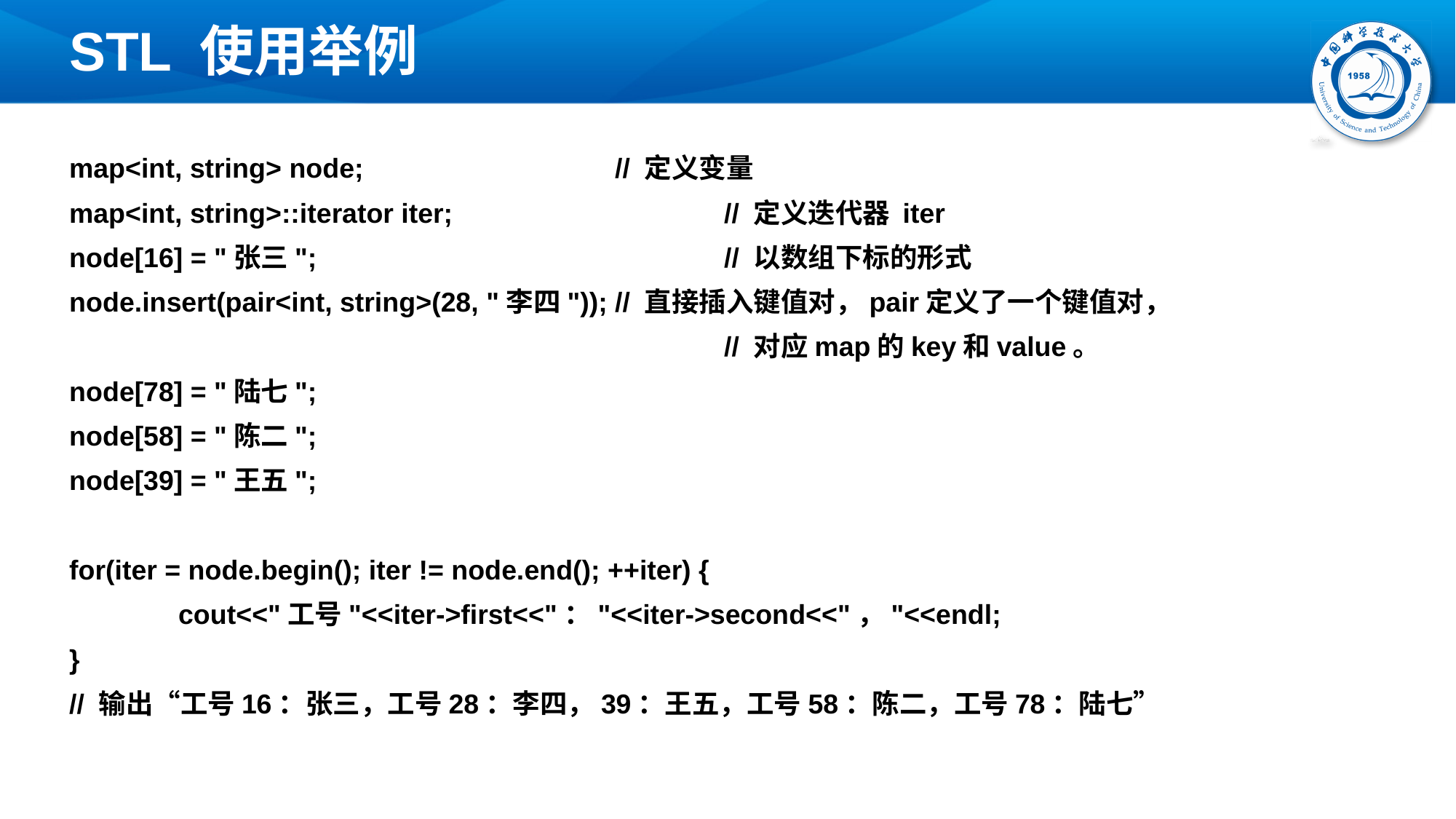

# STL 使用举例
map<int, string> node; 			// 定义变量
map<int, string>::iterator iter; 			// 定义迭代器 iter
node[16] = "张三"; 				// 以数组下标的形式
node.insert(pair<int, string>(28, "李四"));	// 直接插入键值对，pair定义了一个键值对，
						// 对应map的key和value。
node[78] = "陆七";
node[58] = "陈二";
node[39] = "王五";

for(iter = node.begin(); iter != node.end(); ++iter) {
	cout<<"工号"<<iter->first<<"："<<iter->second<<"，"<<endl;
}
// 输出“工号16：张三，工号28：李四，39：王五，工号58：陈二，工号78：陆七”